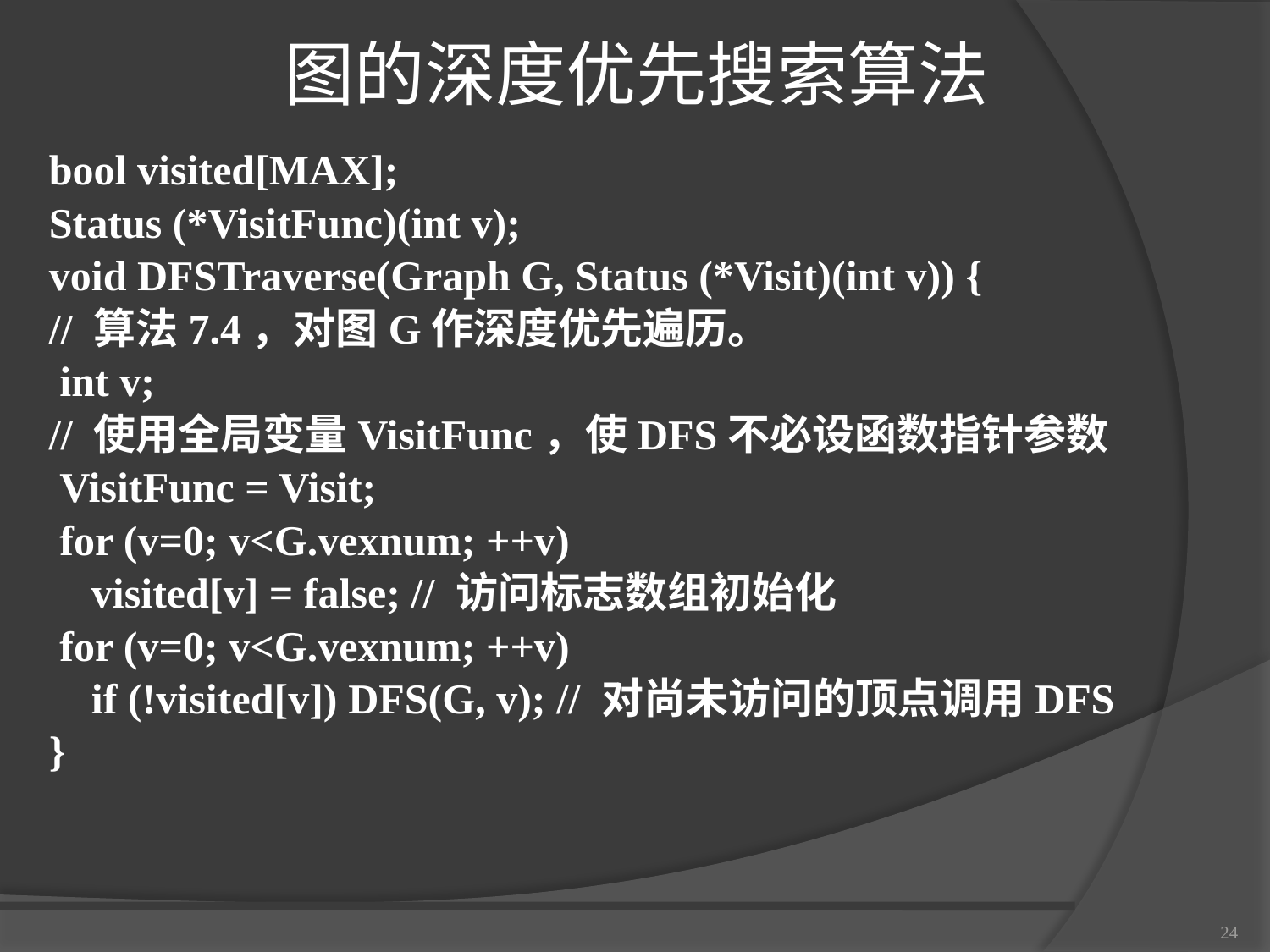

# 图的深度优先搜索算法
bool visited[MAX];
Status (*VisitFunc)(int v);
void DFSTraverse(Graph G, Status (*Visit)(int v)) {
// 算法7.4，对图G作深度优先遍历。
 int v;
// 使用全局变量VisitFunc，使DFS不必设函数指针参数
 VisitFunc = Visit;
 for (v=0; v<G.vexnum; ++v)
    visited[v] = false; // 访问标志数组初始化
 for (v=0; v<G.vexnum; ++v)
    if (!visited[v]) DFS(G, v); // 对尚未访问的顶点调用DFS
}
24